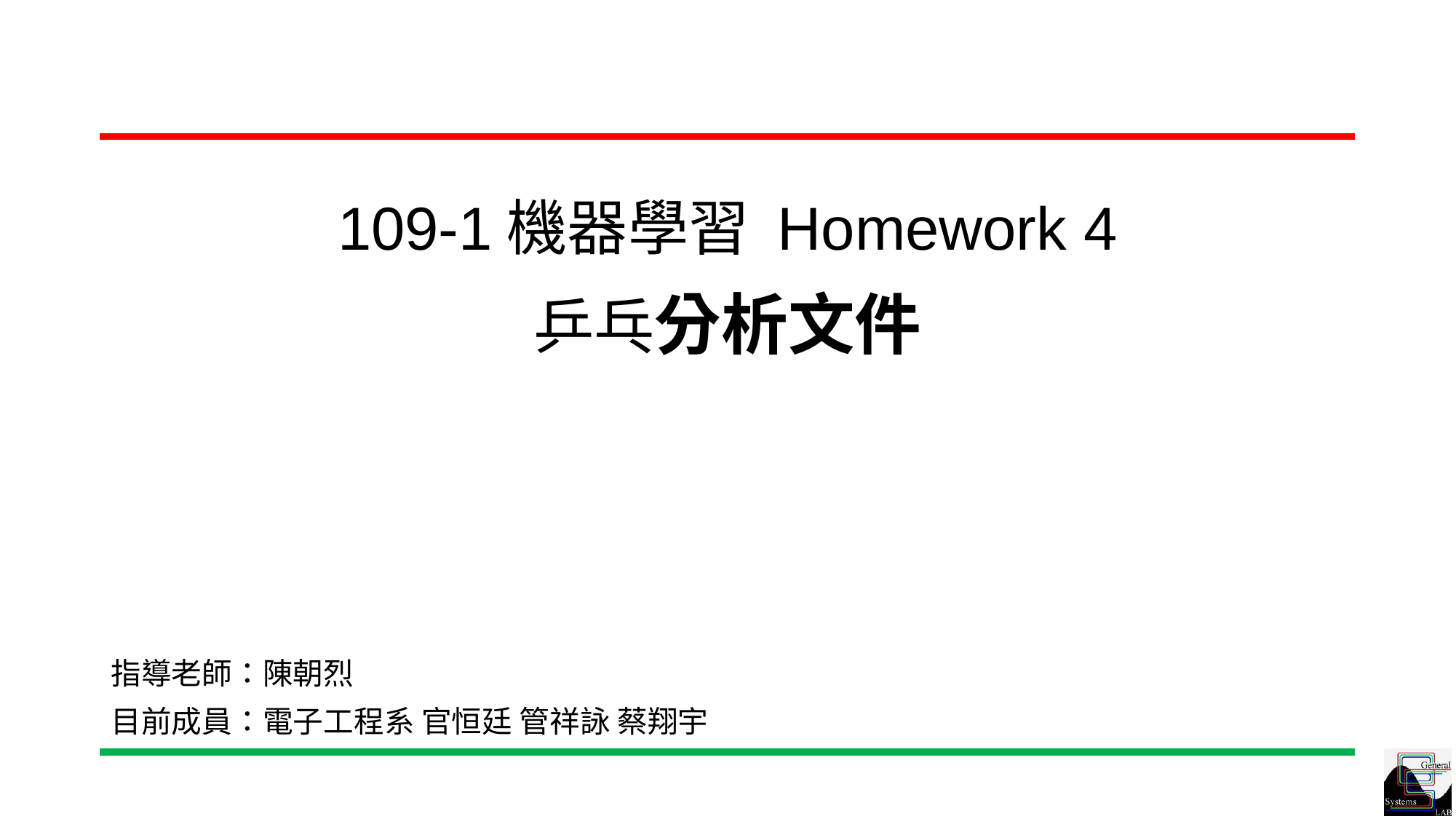

# 109-1機器學習 Homework 4 乒乓分析文件
指導老師：陳朝烈
目前成員：電子工程系 官恒廷 管祥詠 蔡翔宇